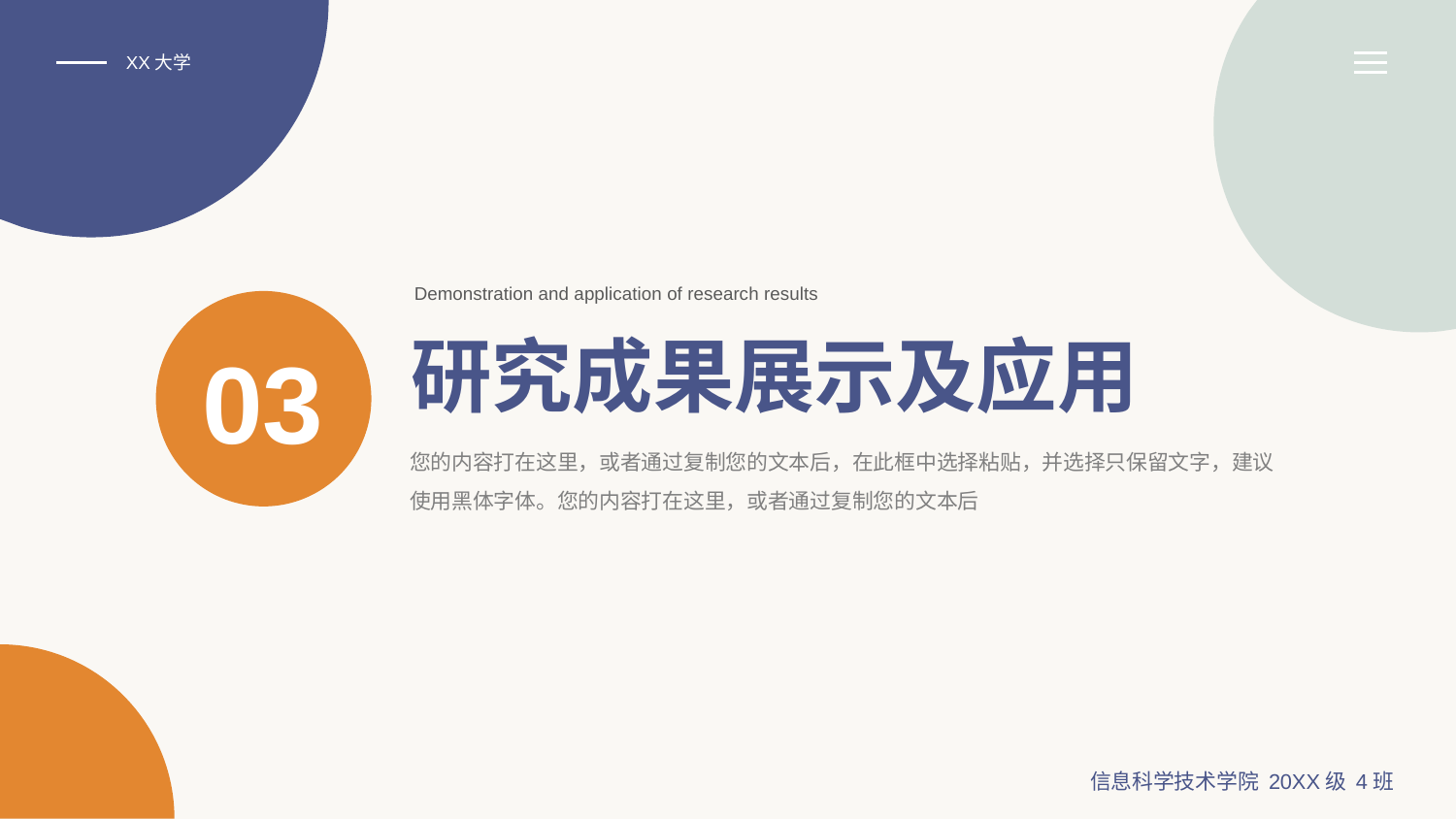

XX大学
Demonstration and application of research results

03
研究成果展示及应用
您的内容打在这里，或者通过复制您的文本后，在此框中选择粘贴，并选择只保留文字，建议使用黑体字体。您的内容打在这里，或者通过复制您的文本后
信息科学技术学院 20XX级 4班